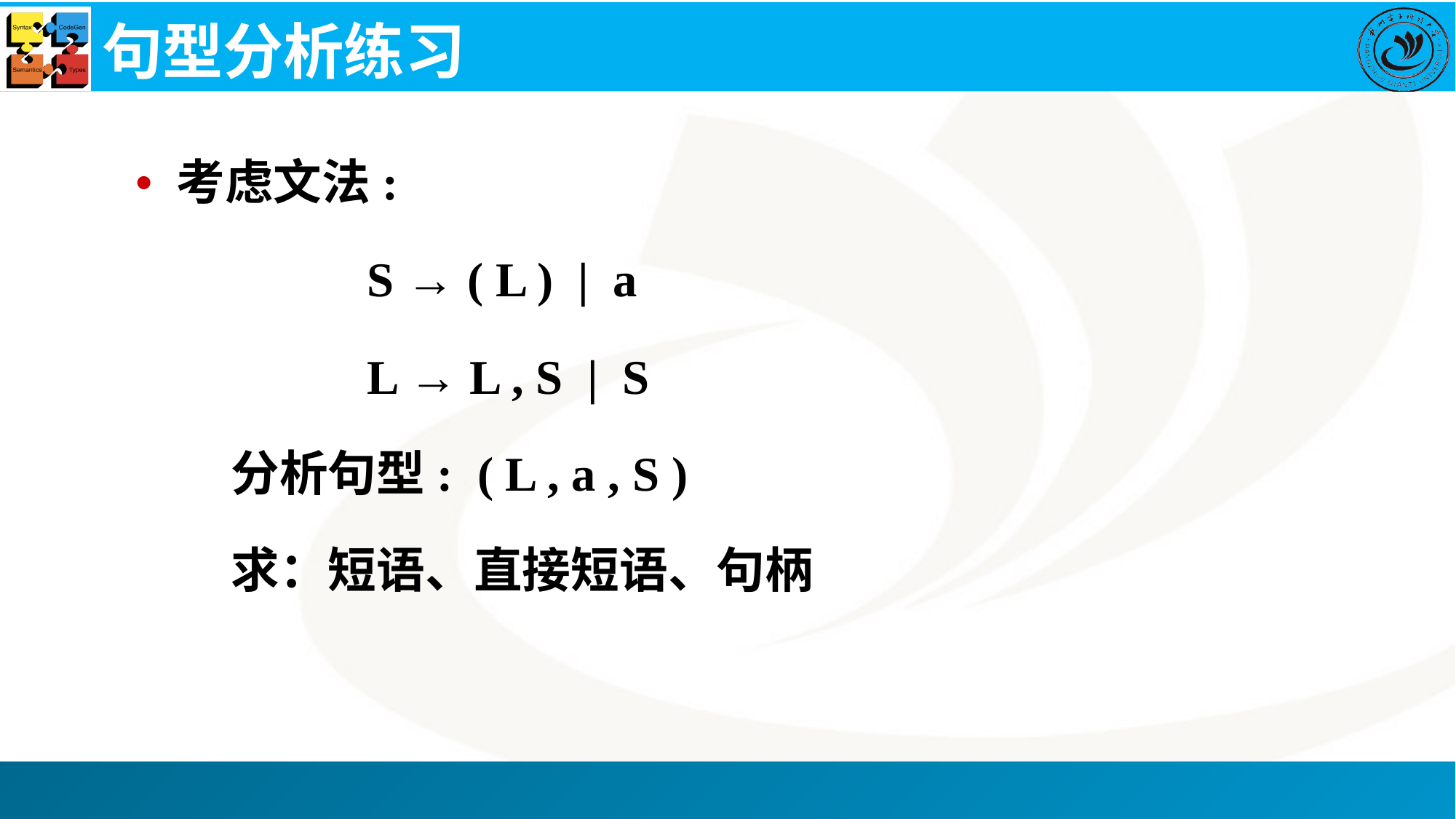

# 句型分析练习
考虑文法:
		S → ( L )  |  a
		L → L , S  |  S
分析句型:  ( L , a , S )
求：短语、直接短语、句柄
60